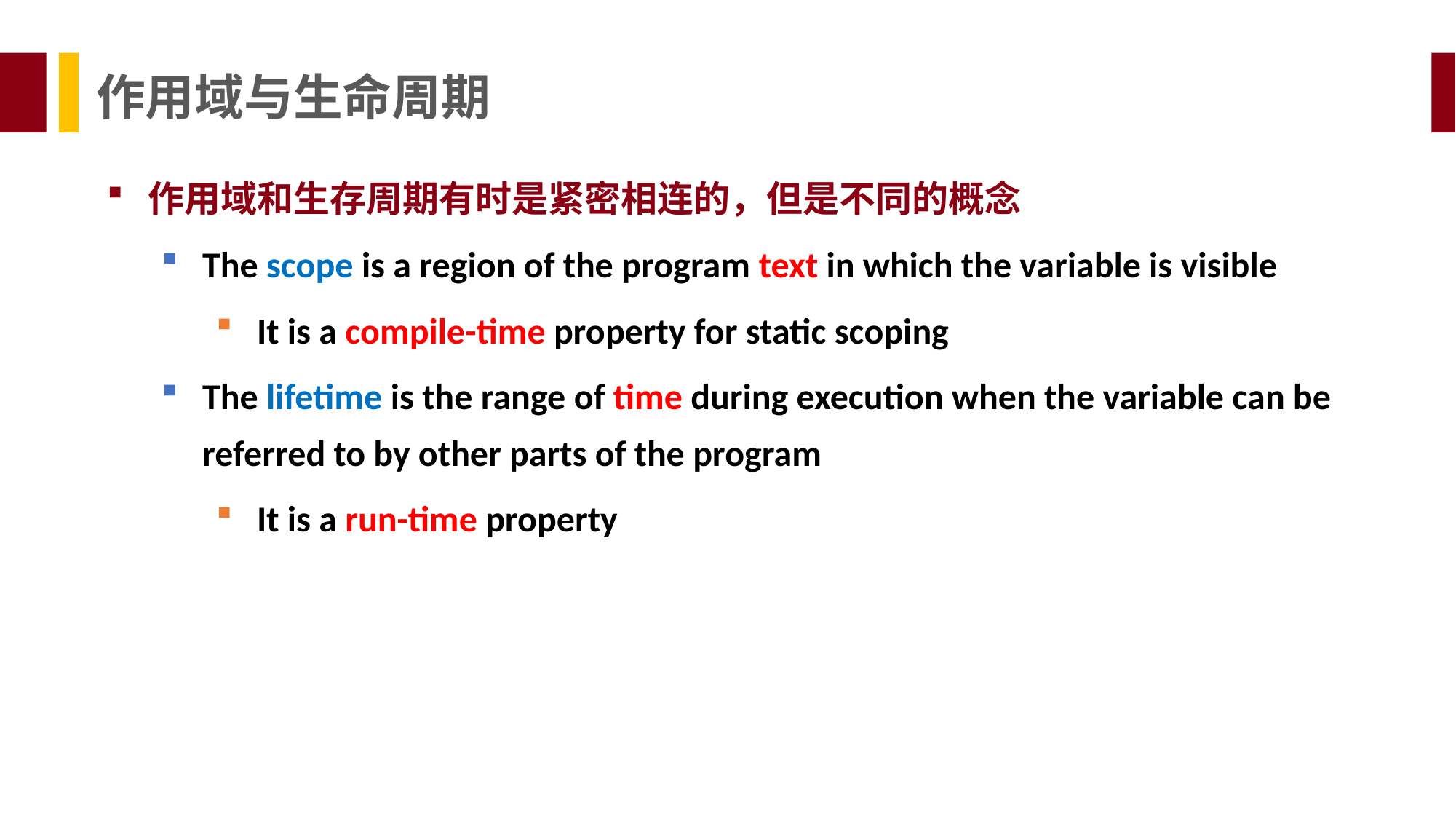

作用域与生命周期
作用域和生存周期有时是紧密相连的，但是不同的概念
The scope is a region of the program text in which the variable is visible
It is a compile-time property for static scoping
The lifetime is the range of time during execution when the variable can be referred to by other parts of the program
It is a run-time property